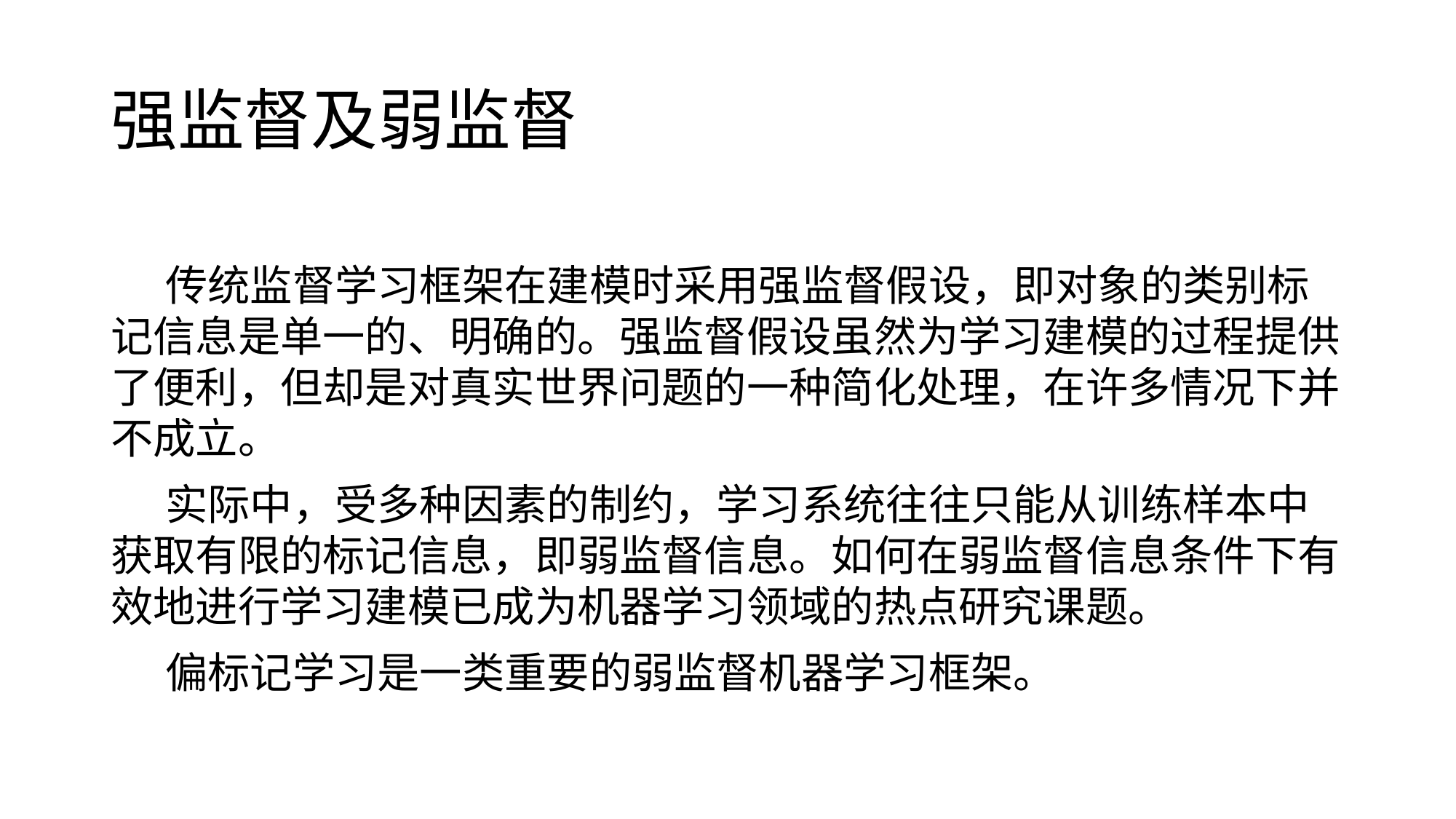

# 强监督及弱监督
传统监督学习框架在建模时采用强监督假设，即对象的类别标记信息是单一的、明确的。强监督假设虽然为学习建模的过程提供了便利，但却是对真实世界问题的一种简化处理，在许多情况下并不成立。
实际中，受多种因素的制约，学习系统往往只能从训练样本中获取有限的标记信息，即弱监督信息。如何在弱监督信息条件下有效地进行学习建模已成为机器学习领域的热点研究课题。
偏标记学习是一类重要的弱监督机器学习框架。